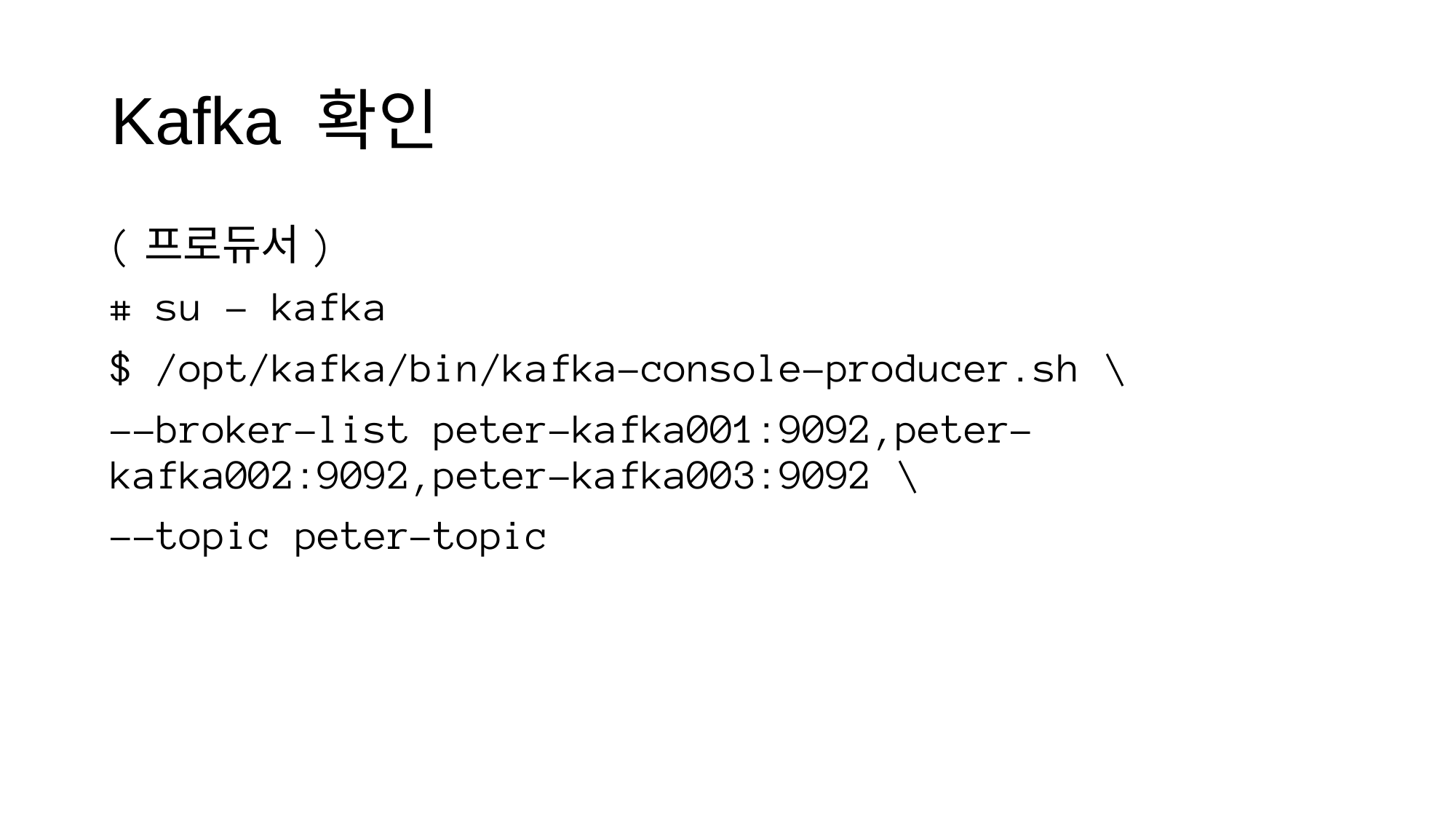

# Kafka 확인
(프로듀서)
# su - kafka
$ /opt/kafka/bin/kafka-console-producer.sh \
--broker-list peter-kafka001:9092,peter-kafka002:9092,peter-kafka003:9092 \
--topic peter-topic